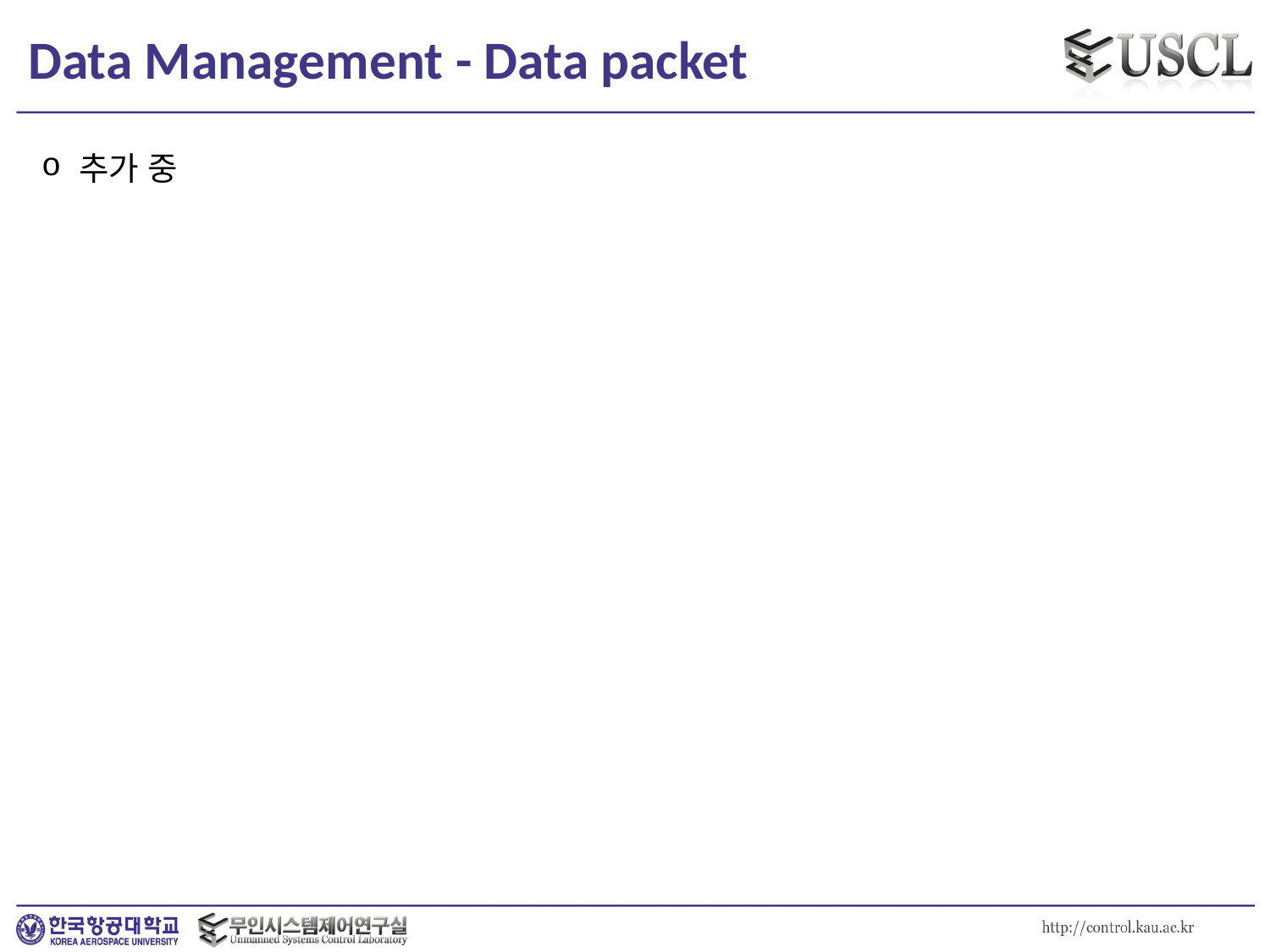

# Data Management - Data packet
추가 중